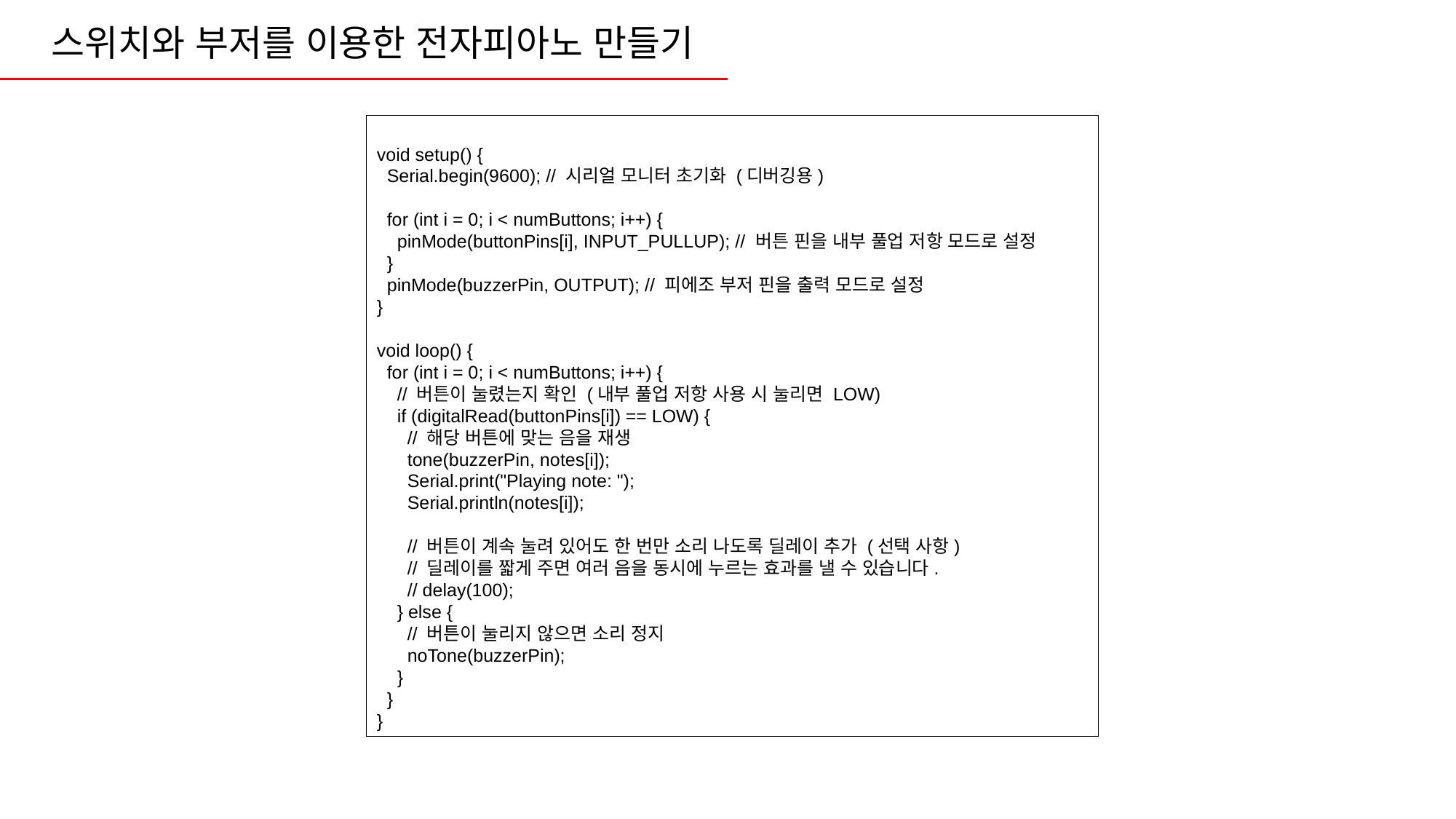

스위치와 부저를 이용한 전자피아노 만들기

void setup() {
  Serial.begin(9600); // 시리얼 모니터 초기화 (디버깅용)

  for (int i = 0; i < numButtons; i++) {
    pinMode(buttonPins[i], INPUT_PULLUP); // 버튼 핀을 내부 풀업 저항 모드로 설정
  }
  pinMode(buzzerPin, OUTPUT); // 피에조 부저 핀을 출력 모드로 설정
}

void loop() {
  for (int i = 0; i < numButtons; i++) {
    // 버튼이 눌렸는지 확인 (내부 풀업 저항 사용 시 눌리면 LOW)
    if (digitalRead(buttonPins[i]) == LOW) {
      // 해당 버튼에 맞는 음을 재생
      tone(buzzerPin, notes[i]);
      Serial.print("Playing note: ");
      Serial.println(notes[i]);

      // 버튼이 계속 눌려 있어도 한 번만 소리 나도록 딜레이 추가 (선택 사항)
      // 딜레이를 짧게 주면 여러 음을 동시에 누르는 효과를 낼 수 있습니다.
      // delay(100);
    } else {
      // 버튼이 눌리지 않으면 소리 정지
      noTone(buzzerPin);
    }
  }
}